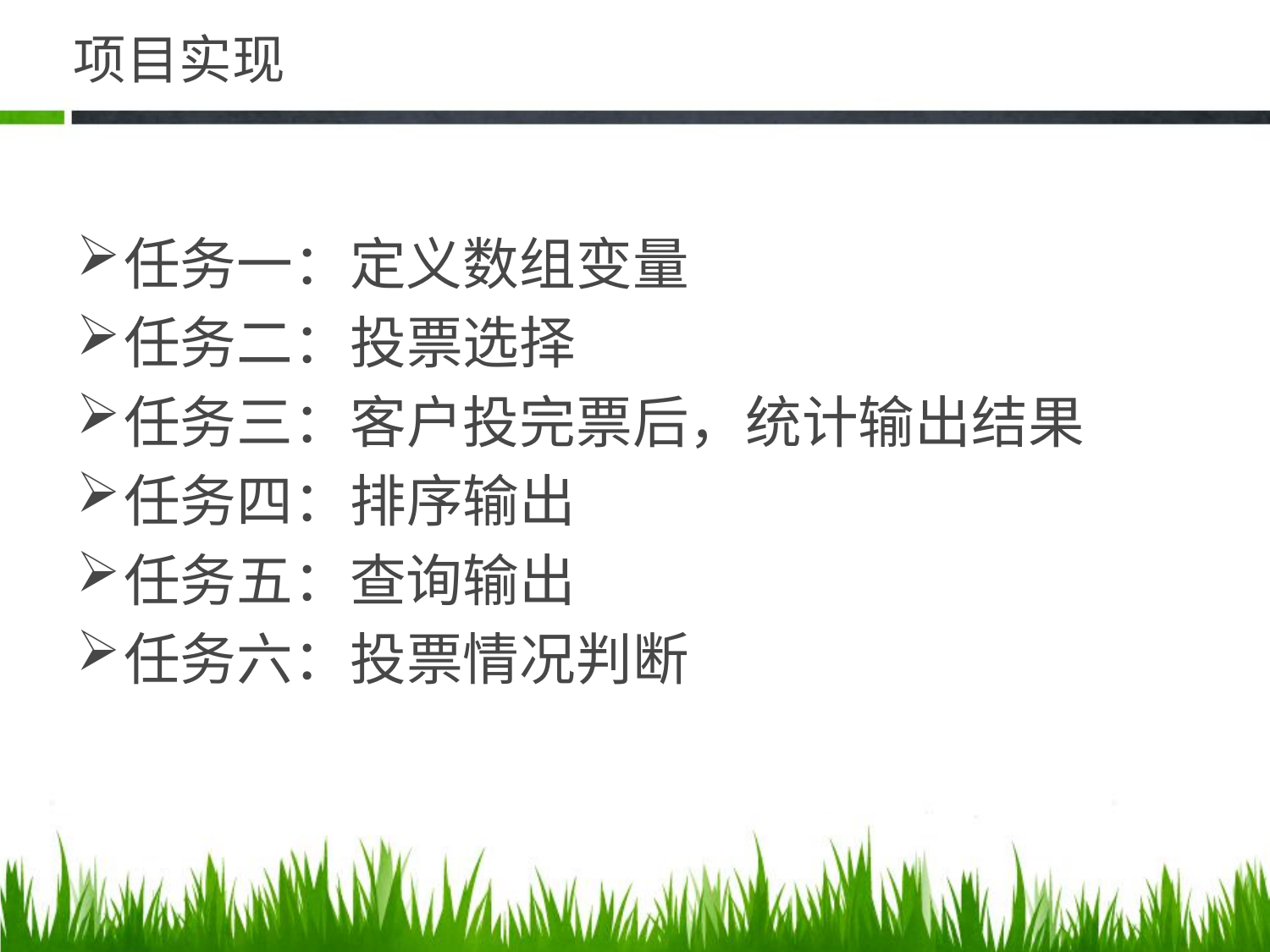

# 项目实现
任务一：定义数组变量
任务二：投票选择
任务三：客户投完票后，统计输出结果
任务四：排序输出
任务五：查询输出
任务六：投票情况判断